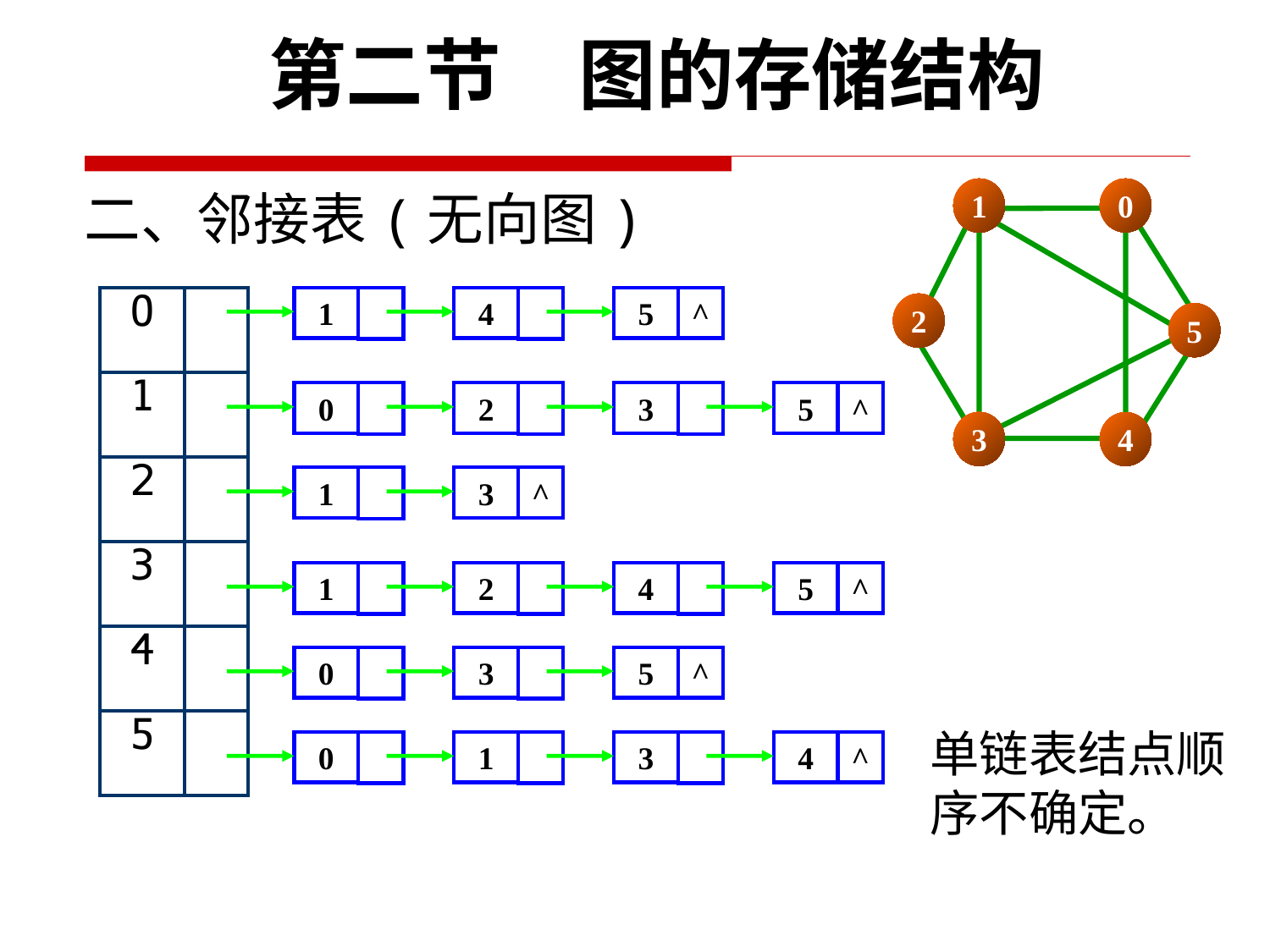

第二节　图的存储结构
# 二、邻接表(无向图)
1
0
2
5
3
4

| 0 |  |
| --- | --- |
| 1 |  |
| 2 |  |
| 3 |  |
| 4 |  |
| 5 |  |
1

4

5
^

0

2

3

5
^

1

3
^

1

2

4

5
^

0

3

5
^

单链表结点顺序不确定。
0

1

3

4
^